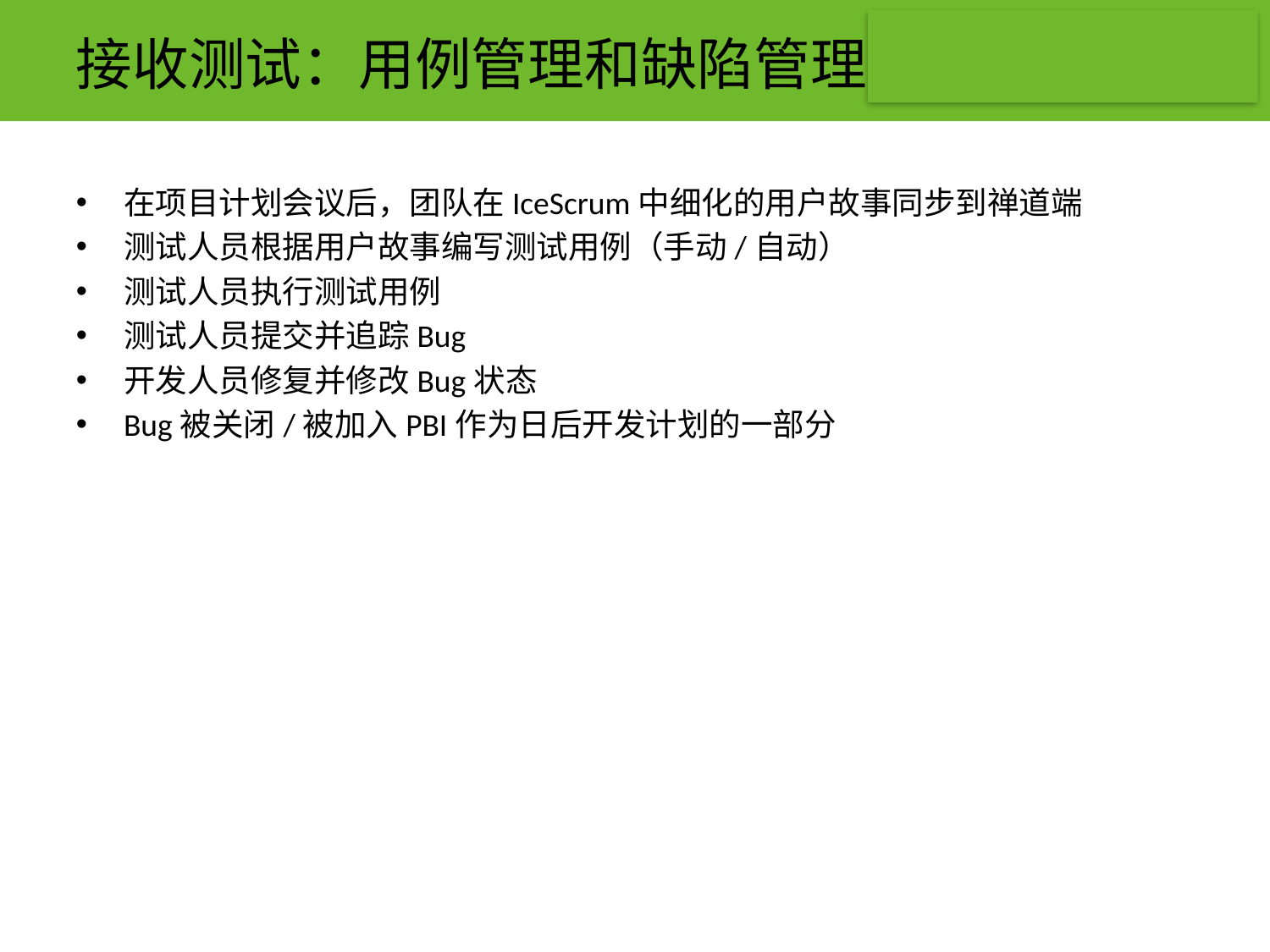

# 接收测试：用例管理和缺陷管理
在项目计划会议后，团队在IceScrum中细化的用户故事同步到禅道端
测试人员根据用户故事编写测试用例（手动/自动）
测试人员执行测试用例
测试人员提交并追踪Bug
开发人员修复并修改Bug状态
Bug被关闭/被加入PBI作为日后开发计划的一部分